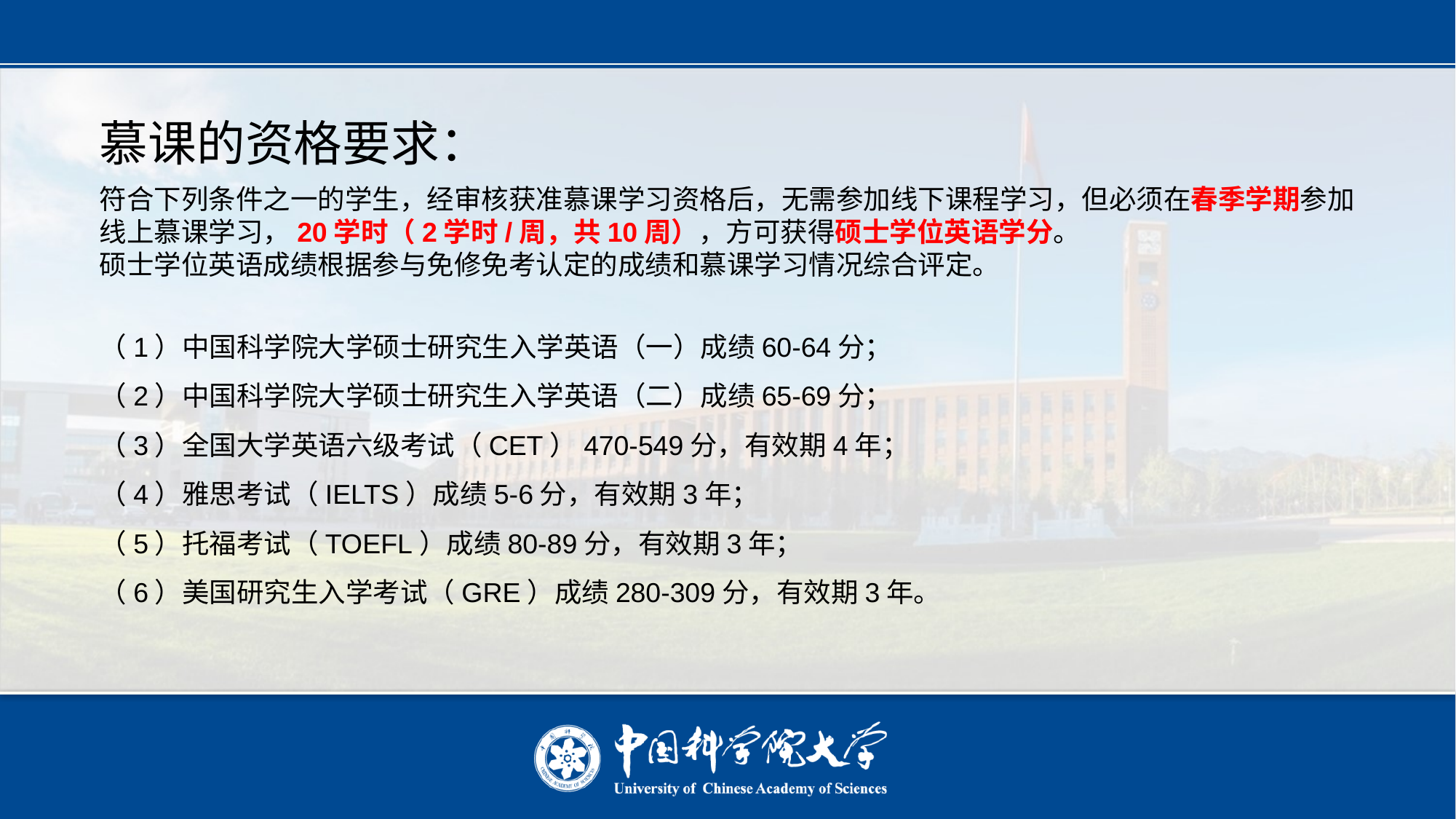

慕课的资格要求：
符合下列条件之一的学生，经审核获准慕课学习资格后，无需参加线下课程学习，但必须在春季学期参加线上慕课学习，20学时（2学时/周，共10周），方可获得硕士学位英语学分。
硕士学位英语成绩根据参与免修免考认定的成绩和慕课学习情况综合评定。

（1）中国科学院大学硕士研究生入学英语（一）成绩60-64分；
（2）中国科学院大学硕士研究生入学英语（二）成绩65-69分；
（3）全国大学英语六级考试（CET）470-549分，有效期4年；
（4）雅思考试（IELTS）成绩5-6分，有效期3年；
（5）托福考试（TOEFL）成绩80-89分，有效期3年；
（6）美国研究生入学考试（GRE）成绩280-309分，有效期3年。